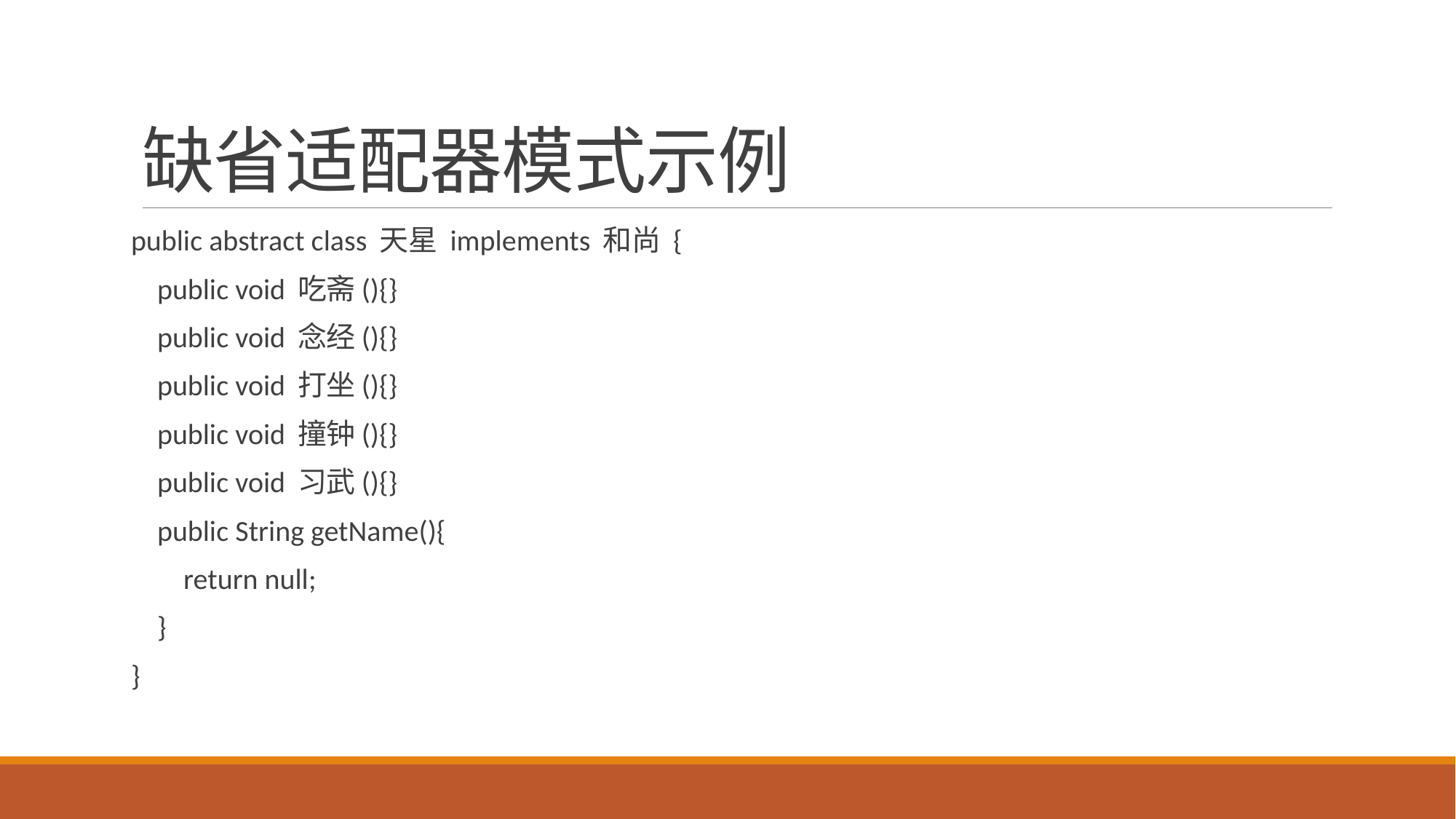

# 缺省适配器模式示例
public abstract class 天星 implements 和尚 {
    public void 吃斋(){}
    public void 念经(){}
    public void 打坐(){}
    public void 撞钟(){}
    public void 习武(){}
    public String getName(){
        return null;
    }
}